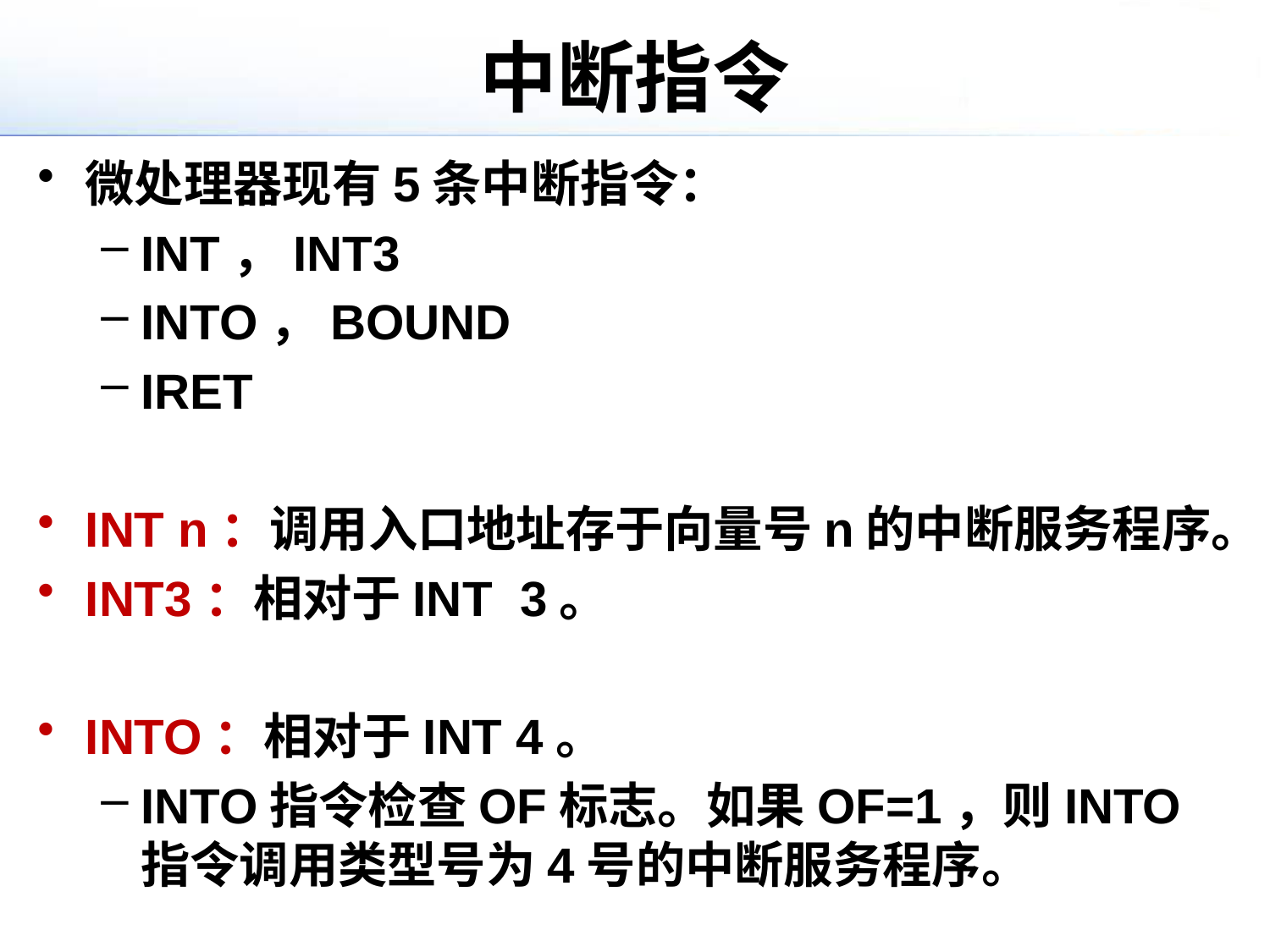

# 中断指令
微处理器现有5条中断指令：
INT，INT3
INTO，BOUND
IRET

INT n：调用入口地址存于向量号n的中断服务程序。
INT3：相对于INT  3。

INTO：相对于INT 4。
INTO指令检查OF标志。如果OF=1，则INTO指令调用类型号为4号的中断服务程序。